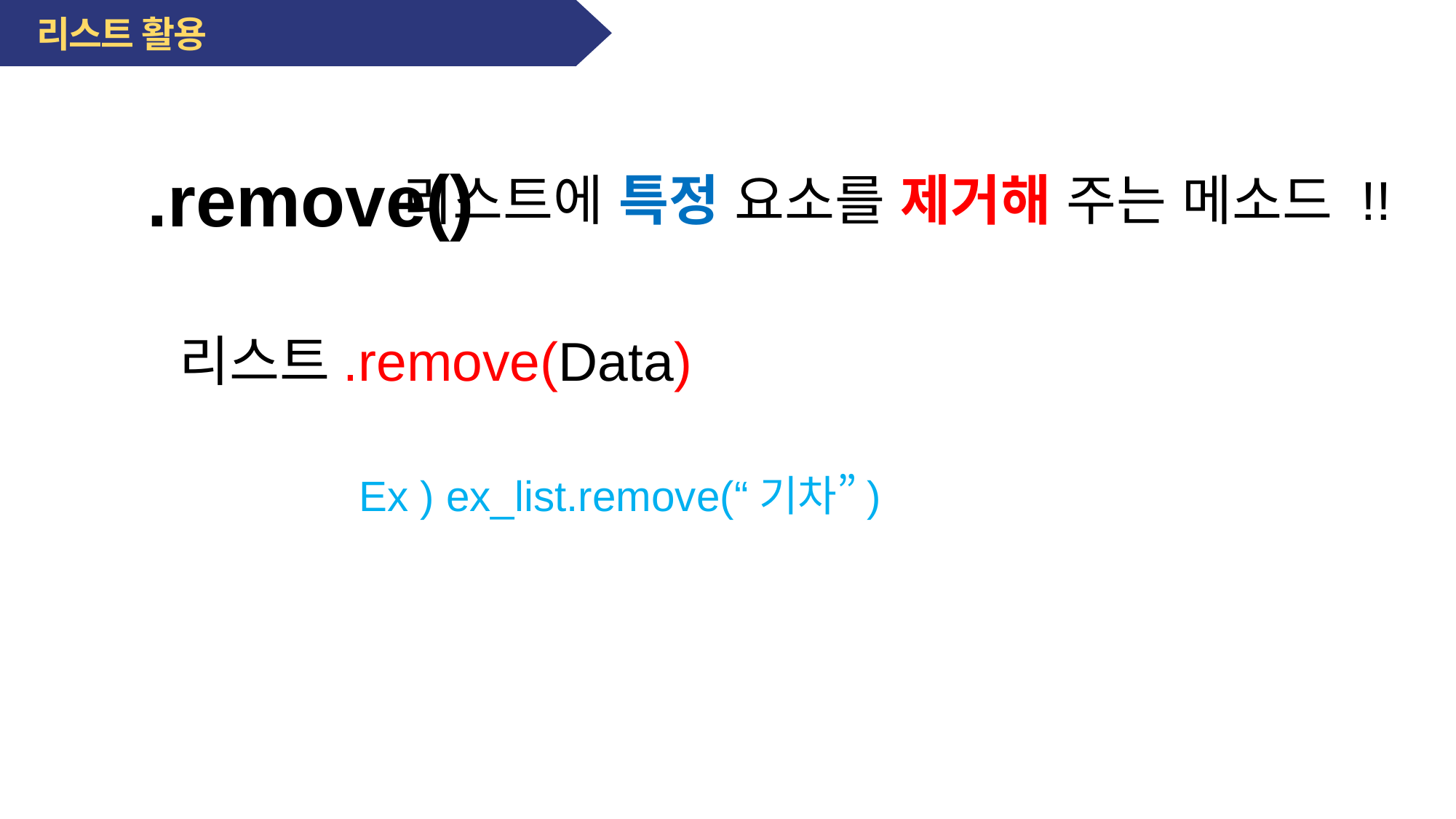

리스트 활용
.remove()
리스트에 특정 요소를 제거해 주는 메소드 !!
리스트.remove(Data)
Ex ) ex_list.remove(“기차”)